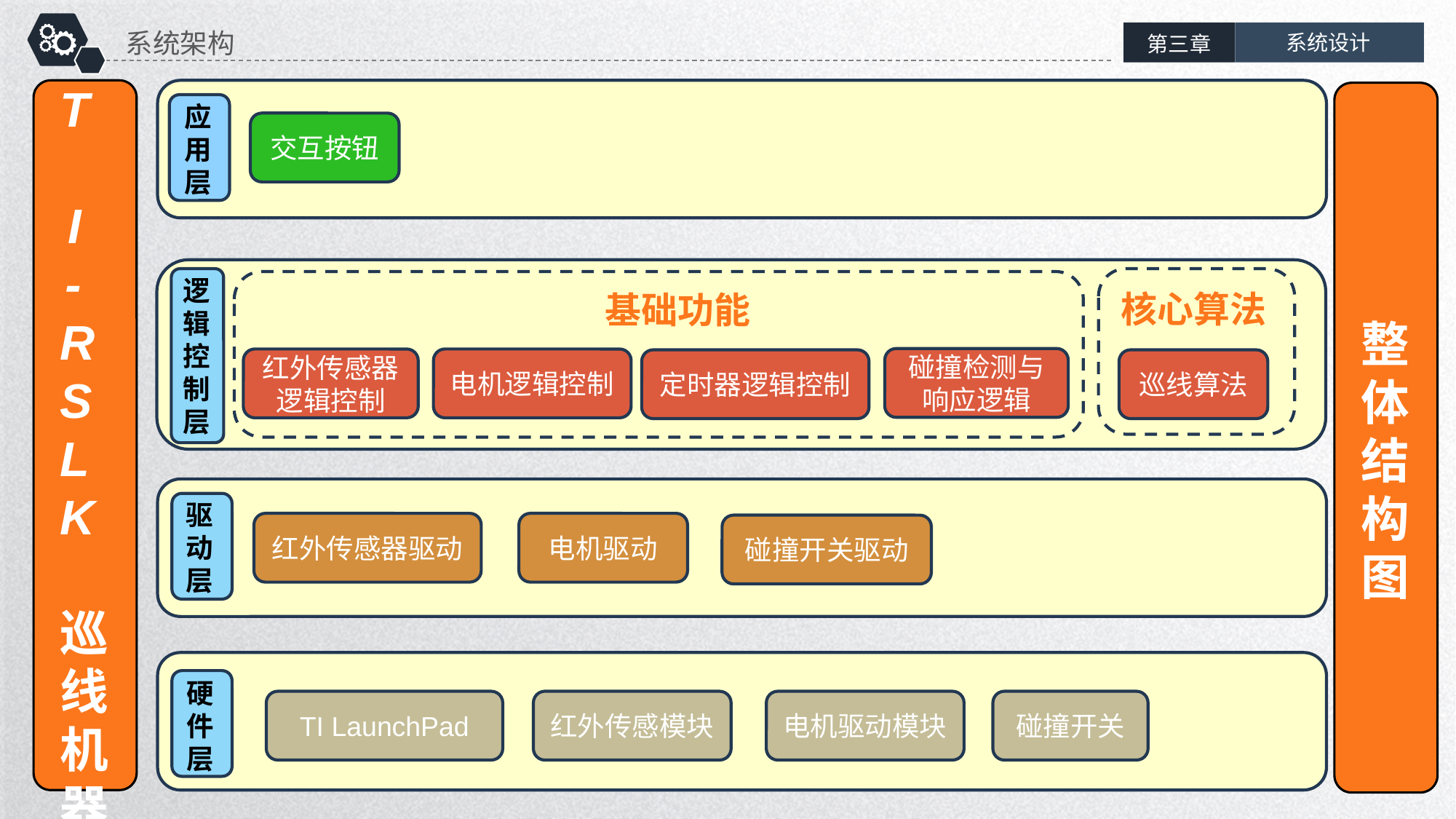

系统架构

系统设计
第三章

T  I-RSLK 巡线机器人

整体结构图

应用层
交互按钮

逻辑控制层
碰撞检测与响应逻辑
红外传感器逻辑控制
电机逻辑控制
定时器逻辑控制
巡线算法

核心算法
基础功能

驱动层

红外传感器驱动
电机驱动
碰撞开关驱动

硬件层
电机驱动模块
碰撞开关
TI LaunchPad
红外传感模块
延时符